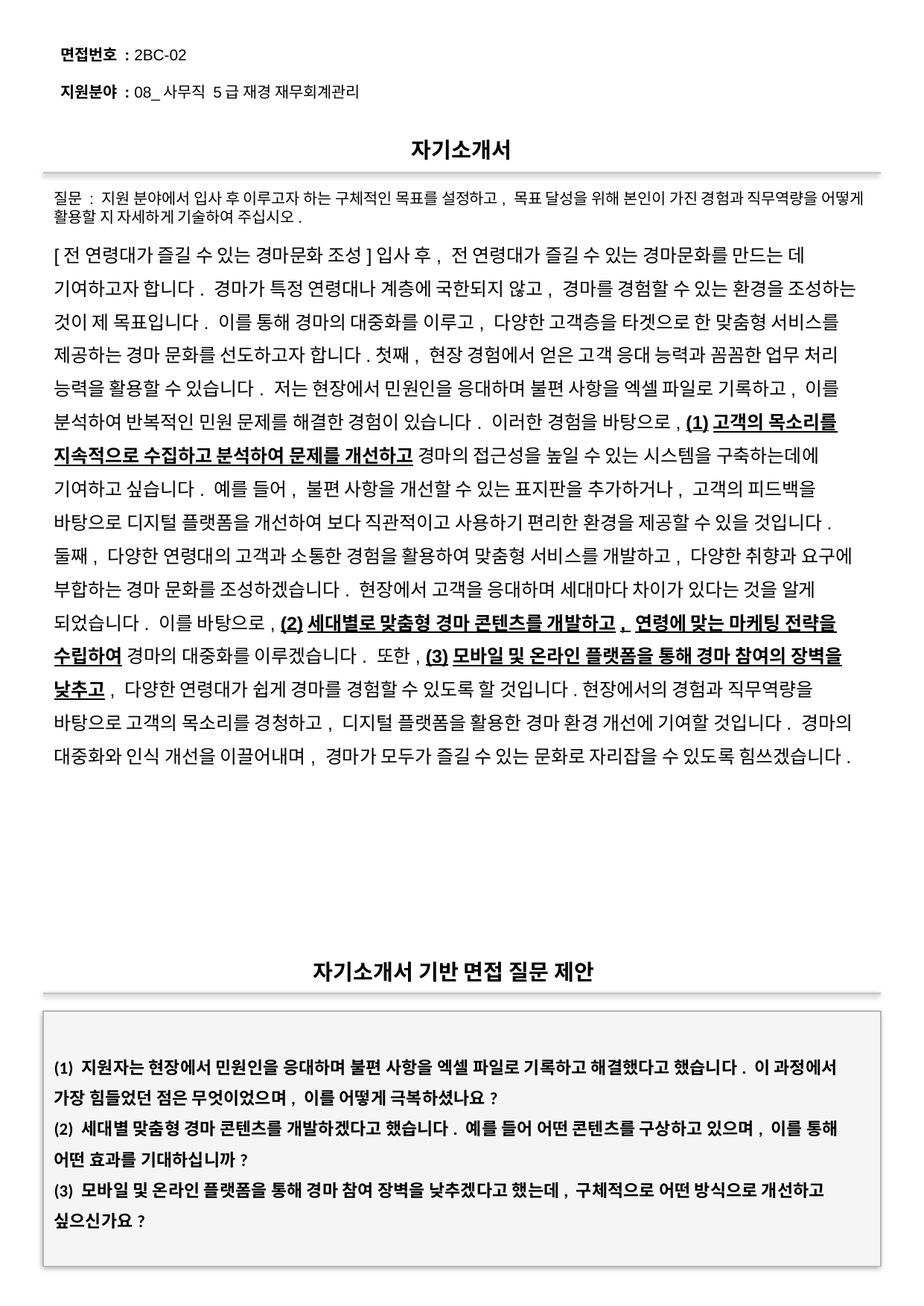

면접번호 : 2BC-02

지원분야 : 08_사무직 5급 재경 재무회계관리
#

자기소개서

질문 : 지원 분야에서 입사 후 이루고자 하는 구체적인 목표를 설정하고, 목표 달성을 위해 본인이 가진 경험과 직무역량을 어떻게 활용할 지 자세하게 기술하여 주십시오.

[전 연령대가 즐길 수 있는 경마문화 조성]입사 후, 전 연령대가 즐길 수 있는 경마문화를 만드는 데 기여하고자 합니다. 경마가 특정 연령대나 계층에 국한되지 않고, 경마를 경험할 수 있는 환경을 조성하는 것이 제 목표입니다. 이를 통해 경마의 대중화를 이루고, 다양한 고객층을 타겟으로 한 맞춤형 서비스를 제공하는 경마 문화를 선도하고자 합니다.첫째, 현장 경험에서 얻은 고객 응대 능력과 꼼꼼한 업무 처리 능력을 활용할 수 있습니다. 저는 현장에서 민원인을 응대하며 불편 사항을 엑셀 파일로 기록하고, 이를 분석하여 반복적인 민원 문제를 해결한 경험이 있습니다. 이러한 경험을 바탕으로, (1)고객의 목소리를 지속적으로 수집하고 분석하여 문제를 개선하고 경마의 접근성을 높일 수 있는 시스템을 구축하는데에 기여하고 싶습니다. 예를 들어, 불편 사항을 개선할 수 있는 표지판을 추가하거나, 고객의 피드백을 바탕으로 디지털 플랫폼을 개선하여 보다 직관적이고 사용하기 편리한 환경을 제공할 수 있을 것입니다.둘째, 다양한 연령대의 고객과 소통한 경험을 활용하여 맞춤형 서비스를 개발하고, 다양한 취향과 요구에 부합하는 경마 문화를 조성하겠습니다. 현장에서 고객을 응대하며 세대마다 차이가 있다는 것을 알게 되었습니다. 이를 바탕으로, (2)세대별로 맞춤형 경마 콘텐츠를 개발하고, 연령에 맞는 마케팅 전략을 수립하여 경마의 대중화를 이루겠습니다. 또한, (3)모바일 및 온라인 플랫폼을 통해 경마 참여의 장벽을 낮추고, 다양한 연령대가 쉽게 경마를 경험할 수 있도록 할 것입니다.현장에서의 경험과 직무역량을 바탕으로 고객의 목소리를 경청하고, 디지털 플랫폼을 활용한 경마 환경 개선에 기여할 것입니다. 경마의 대중화와 인식 개선을 이끌어내며, 경마가 모두가 즐길 수 있는 문화로 자리잡을 수 있도록 힘쓰겠습니다.

자기소개서 기반 면접 질문 제안

(1) 지원자는 현장에서 민원인을 응대하며 불편 사항을 엑셀 파일로 기록하고 해결했다고 했습니다. 이 과정에서 가장 힘들었던 점은 무엇이었으며, 이를 어떻게 극복하셨나요?
(2) 세대별 맞춤형 경마 콘텐츠를 개발하겠다고 했습니다. 예를 들어 어떤 콘텐츠를 구상하고 있으며, 이를 통해 어떤 효과를 기대하십니까?
(3) 모바일 및 온라인 플랫폼을 통해 경마 참여 장벽을 낮추겠다고 했는데, 구체적으로 어떤 방식으로 개선하고 싶으신가요?